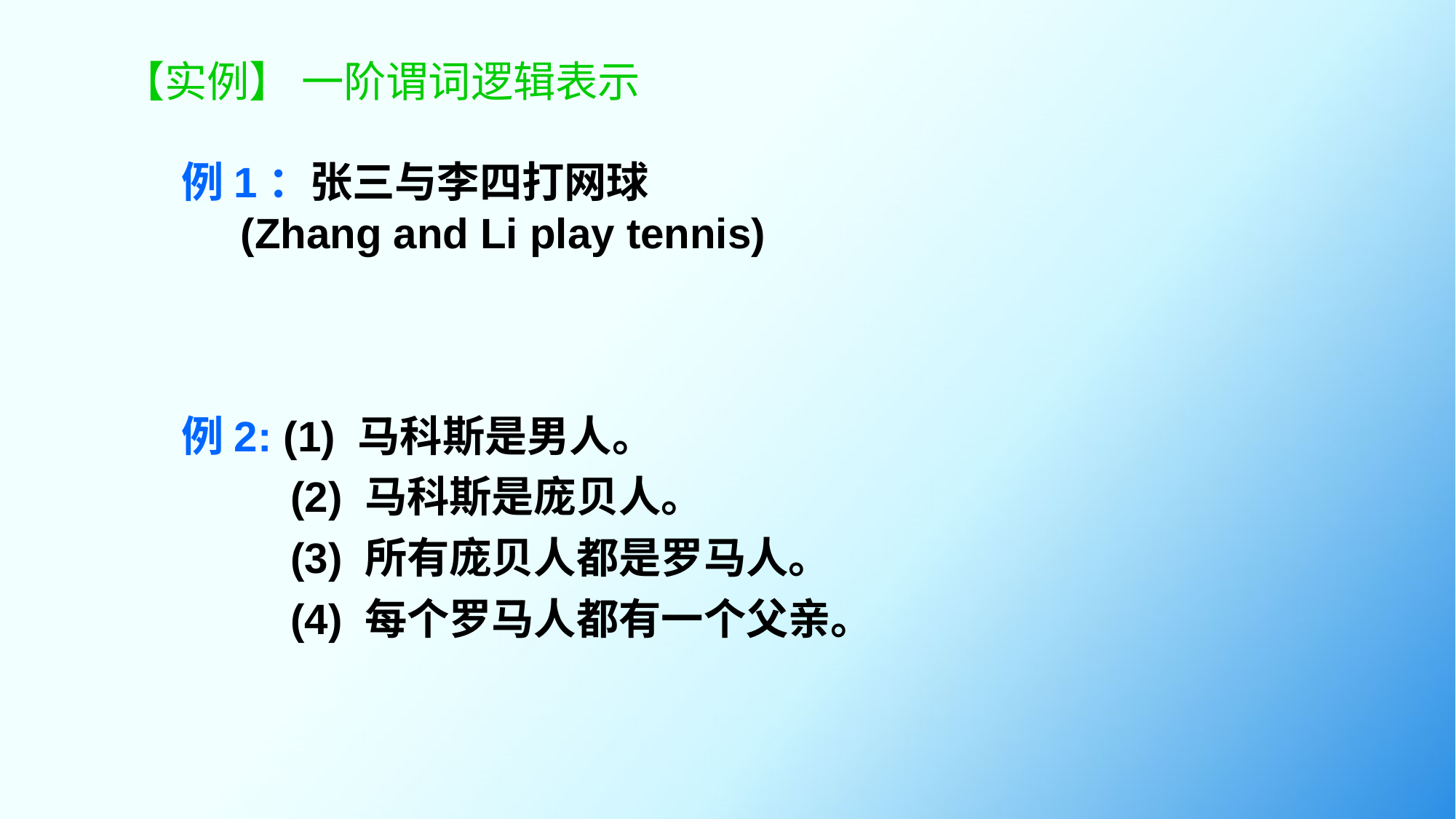

# 【实例】 一阶谓词逻辑表示
例1：张三与李四打网球
     (Zhang and Li play tennis)
例2: (1) 马科斯是男人。
     	(2) 马科斯是庞贝人。
     	(3) 所有庞贝人都是罗马人。
     	(4) 每个罗马人都有一个父亲。